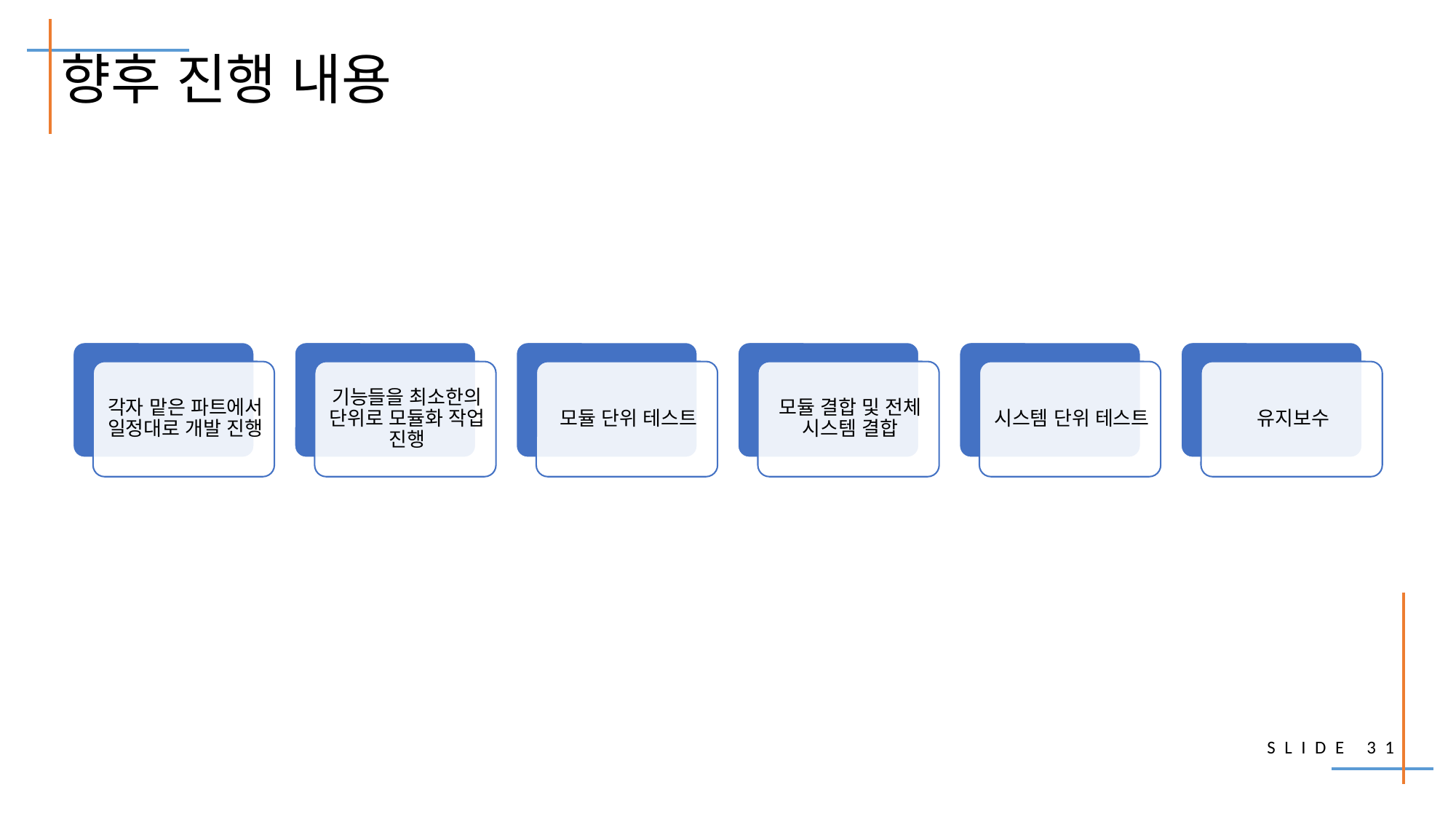

향후 진행 내용
각자 맡은 파트에서 일정대로 개발 진행
기능들을 최소한의 단위로 모듈화 작업 진행
모듈 단위 테스트
모듈 결합 및 전체 시스템 결합
시스템 단위 테스트
유지보수